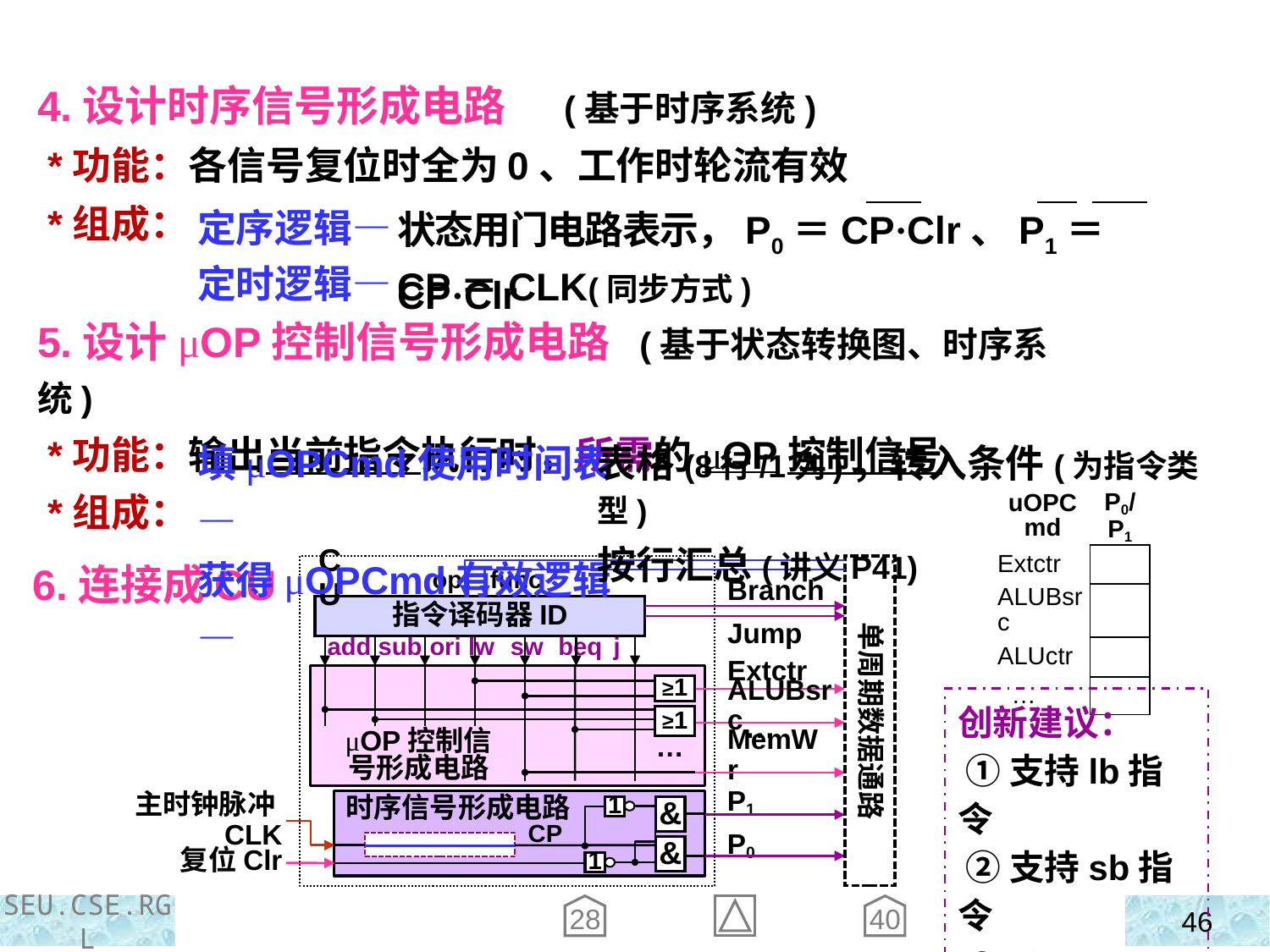

4.设计时序信号形成电路     (基于时序系统)
 *功能：各信号复位时全为0、工作时轮流有效
 *组成：
定序逻辑—
定时逻辑—
状态用门电路表示，P0＝CP·Clr、P1＝CP·Clr
CP＝CLK(同步方式)
5.设计μOP控制信号形成电路  (基于状态转换图、时序系统)
 *功能：输出当前指令执行时，所需的μOP控制信号
 *组成：
填μOPCmd使用时间表—
获得μOPCmd有效逻辑—
表格(8行/1列)，转入条件(为指令类型)
按行汇总(讲义P41)
| uOPCmd | P0/P1 |
| --- | --- |
| Extctr |  |
| ALUBsrc |  |
| ALUctr |  |
| … |  |
6.连接成CU

单周期数据通路
CU
op    func
Branch
Jump
指令译码器ID
add sub ori lw  sw  beq j
Extctr

ALUBsrc
…
μOP控制信号形成电路
MemWr
≥1
≥1
…
创新建议：
 ①支持lb指令
 ②支持sb指令
 ③PC初值＝10H
P1
P0
时序信号形成电路

主时钟脉冲CLK
CP

复位Clr
1
&

&
1

28
40
SEU.CSE.RGL
46